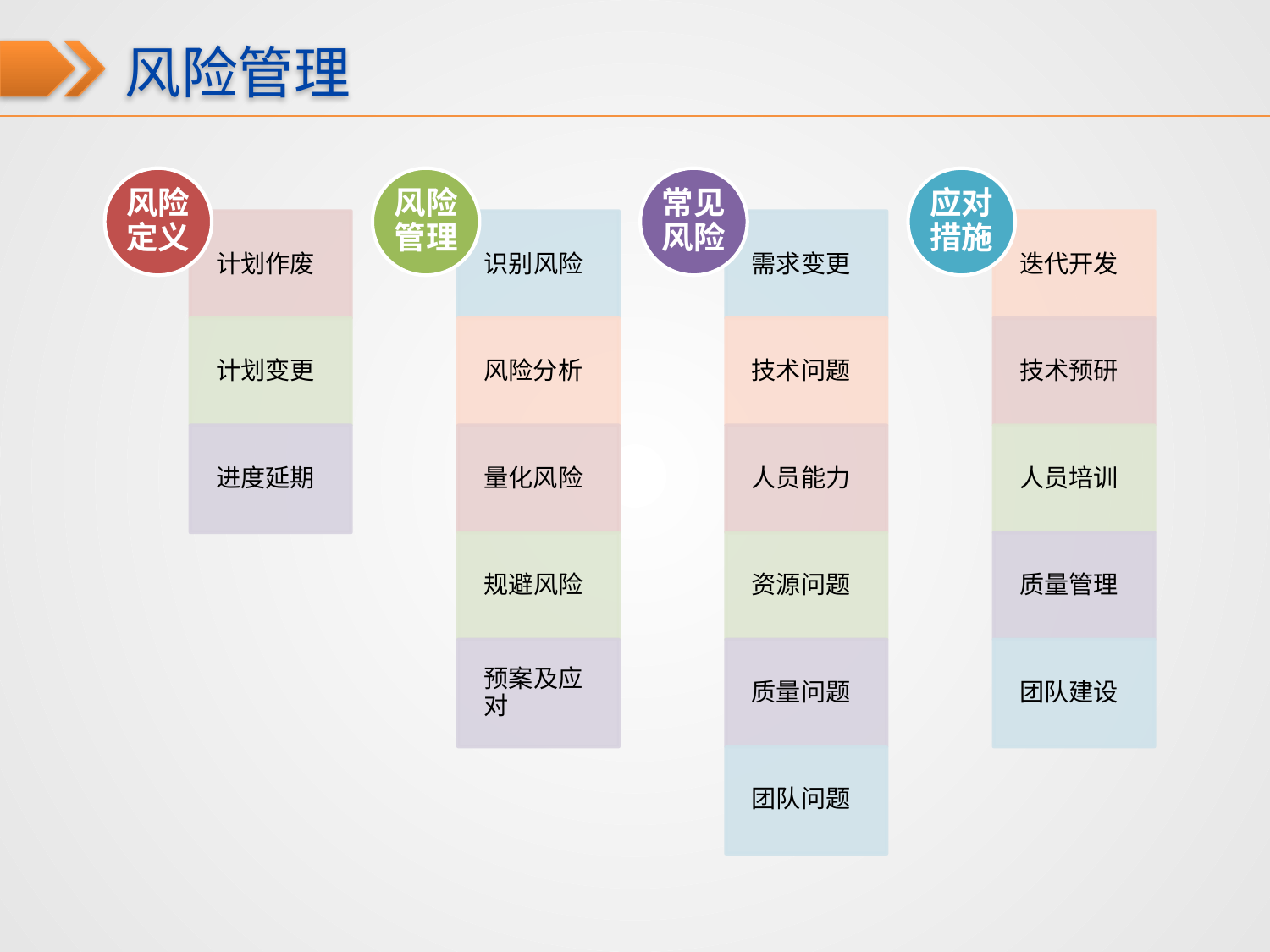

风险管理

计划作废
计划变更
进度延期
风险定义
识别风险
风险分析
量化风险
规避风险
预案及应对
风险管理
需求变更
技术问题
人员能力
资源问题
质量问题
团队问题
常见风险
迭代开发
技术预研
人员培训
质量管理
团队建设
应对措施